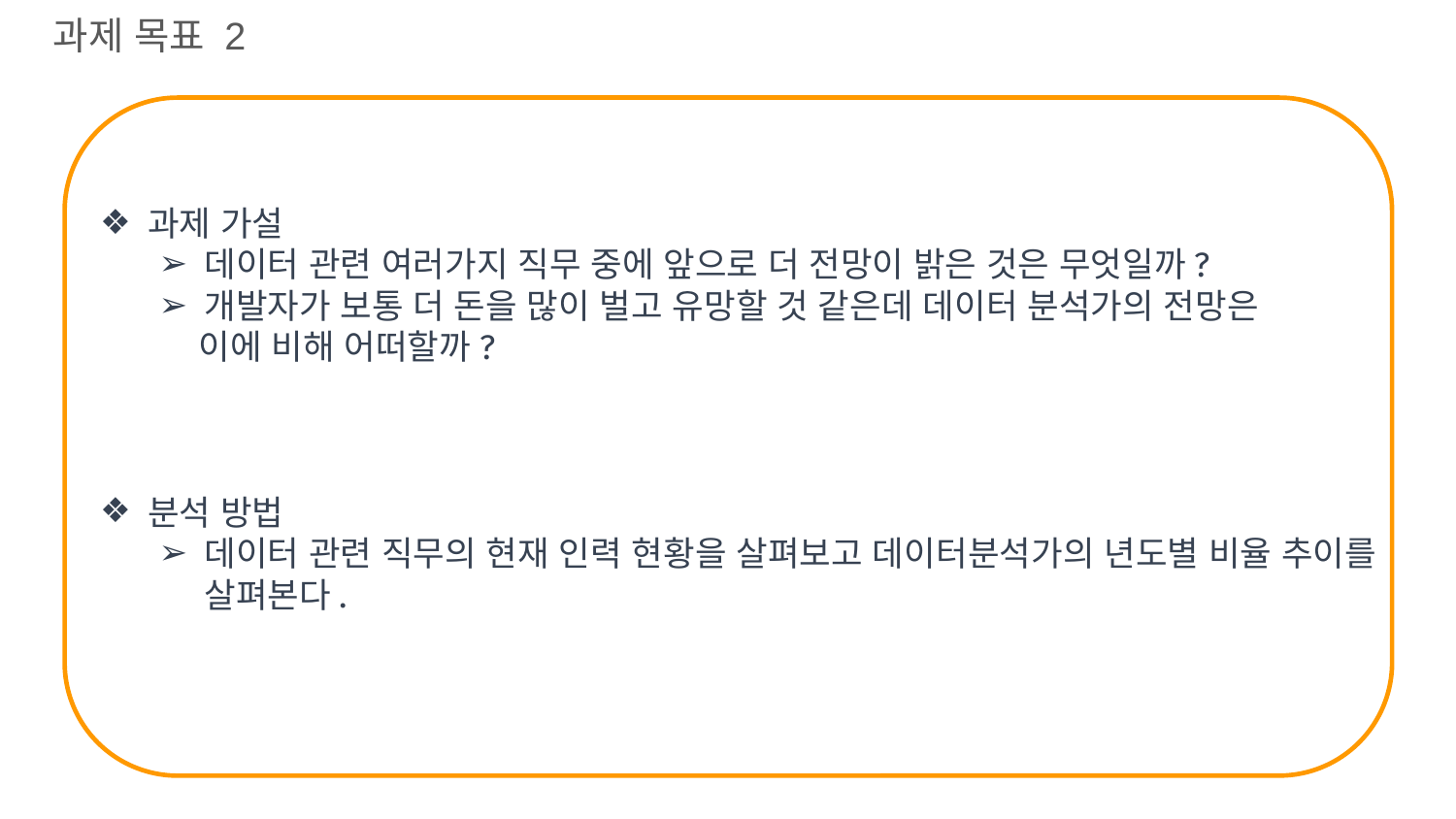

과제 목표 2

과제 가설
데이터 관련 여러가지 직무 중에 앞으로 더 전망이 밝은 것은 무엇일까?
개발자가 보통 더 돈을 많이 벌고 유망할 것 같은데 데이터 분석가의 전망은
           이에 비해 어떠할까?

분석 방법
데이터 관련 직무의 현재 인력 현황을 살펴보고 데이터분석가의 년도별 비율 추이를 살펴본다.